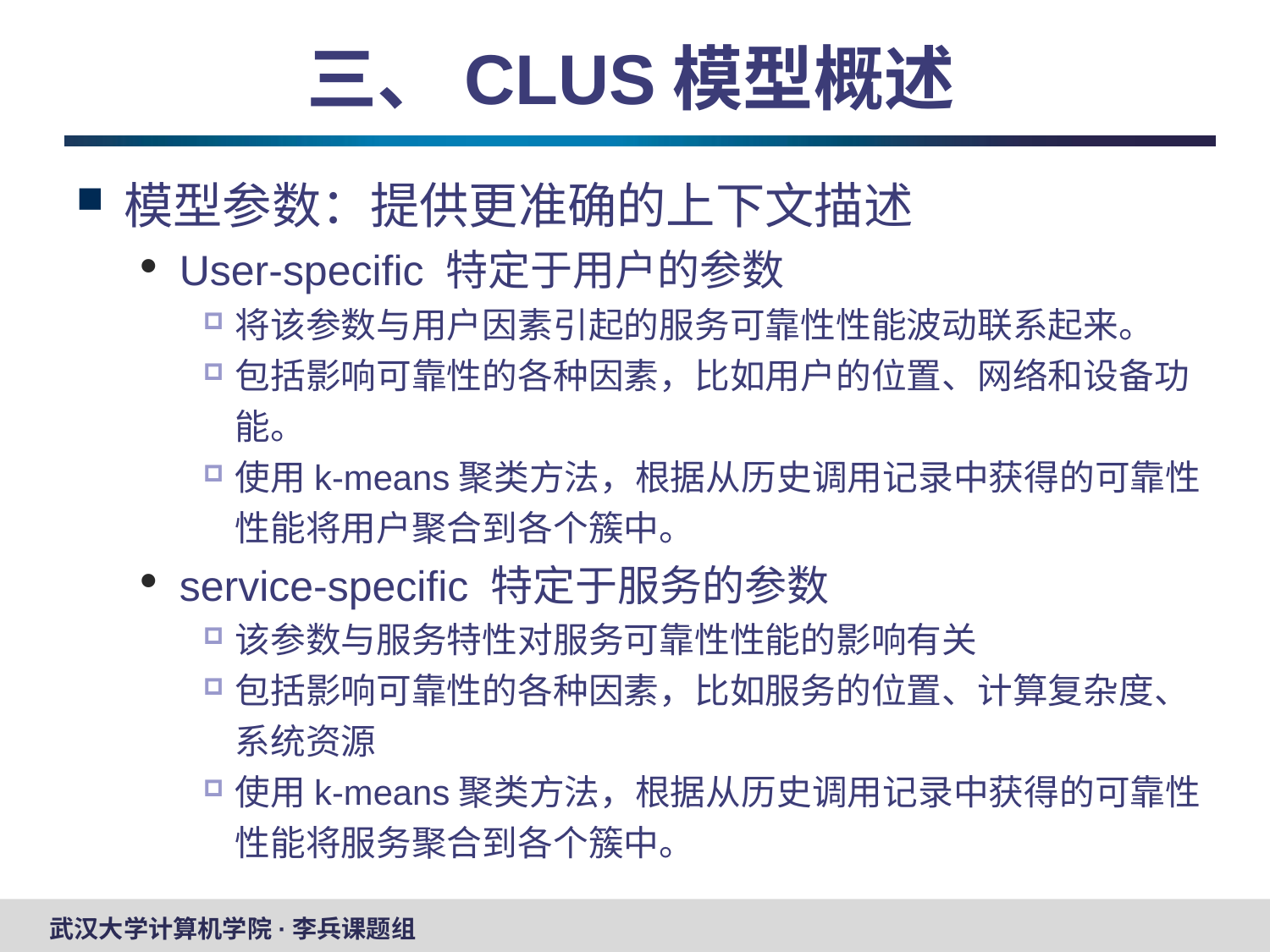

# 三、CLUS模型概述
模型参数：提供更准确的上下文描述
User-specific 特定于用户的参数
将该参数与用户因素引起的服务可靠性性能波动联系起来。
包括影响可靠性的各种因素，比如用户的位置、网络和设备功能。
使用k-means聚类方法，根据从历史调用记录中获得的可靠性性能将用户聚合到各个簇中。
service-specific 特定于服务的参数
该参数与服务特性对服务可靠性性能的影响有关
包括影响可靠性的各种因素，比如服务的位置、计算复杂度、系统资源
使用k-means聚类方法，根据从历史调用记录中获得的可靠性性能将服务聚合到各个簇中。